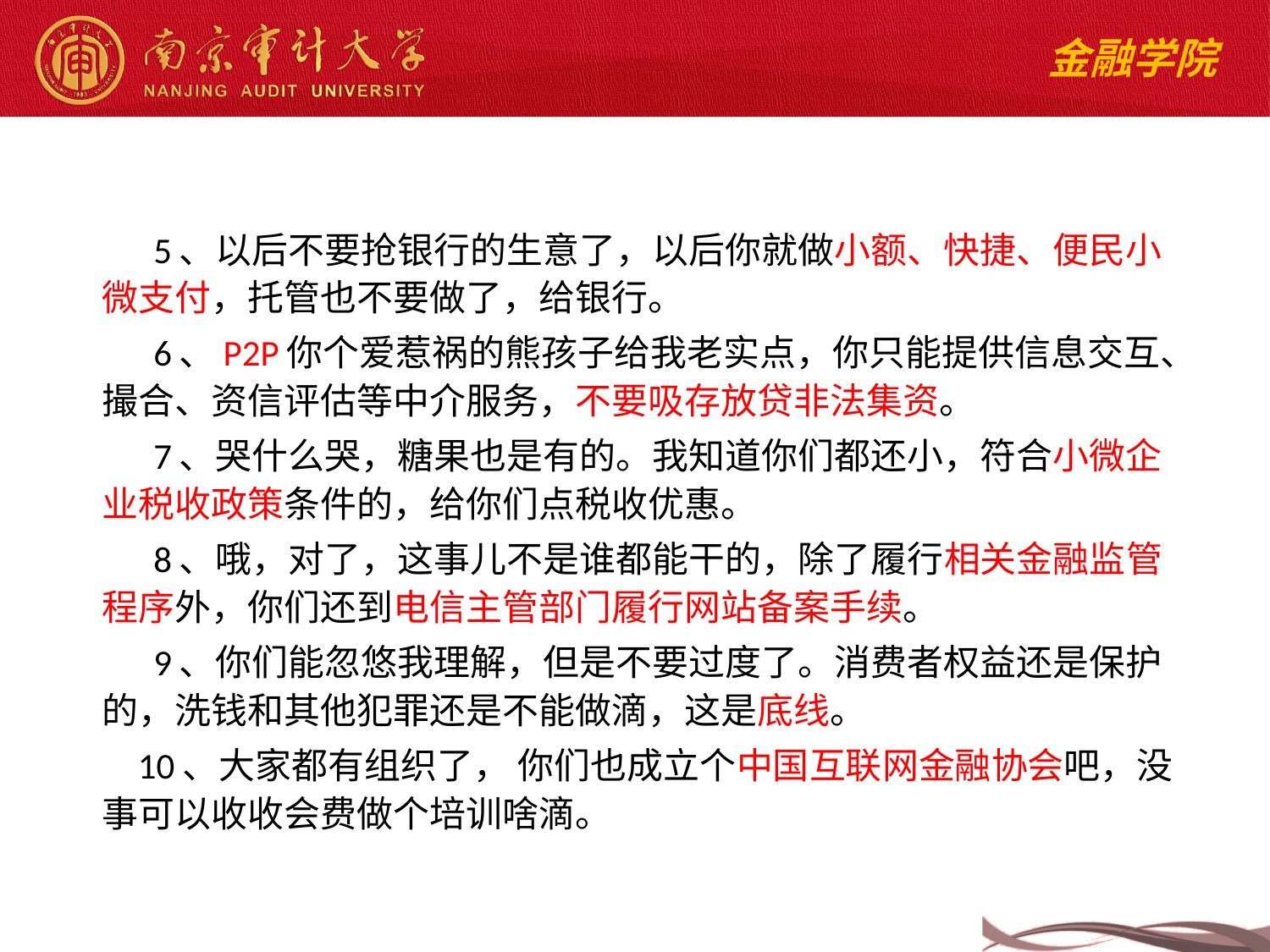

5、以后不要抢银行的生意了，以后你就做小额、快捷、便民小微支付，托管也不要做了，给银行。
 　　6、P2P你个爱惹祸的熊孩子给我老实点，你只能提供信息交互、撮合、资信评估等中介服务，不要吸存放贷非法集资。
 　　7、哭什么哭，糖果也是有的。我知道你们都还小，符合小微企业税收政策条件的，给你们点税收优惠。
 　　8、哦，对了，这事儿不是谁都能干的，除了履行相关金融监管程序外，你们还到电信主管部门履行网站备案手续。
 　　9、你们能忽悠我理解，但是不要过度了。消费者权益还是保护的，洗钱和其他犯罪还是不能做滴，这是底线。
　　10、大家都有组织了， 你们也成立个中国互联网金融协会吧，没事可以收收会费做个培训啥滴。